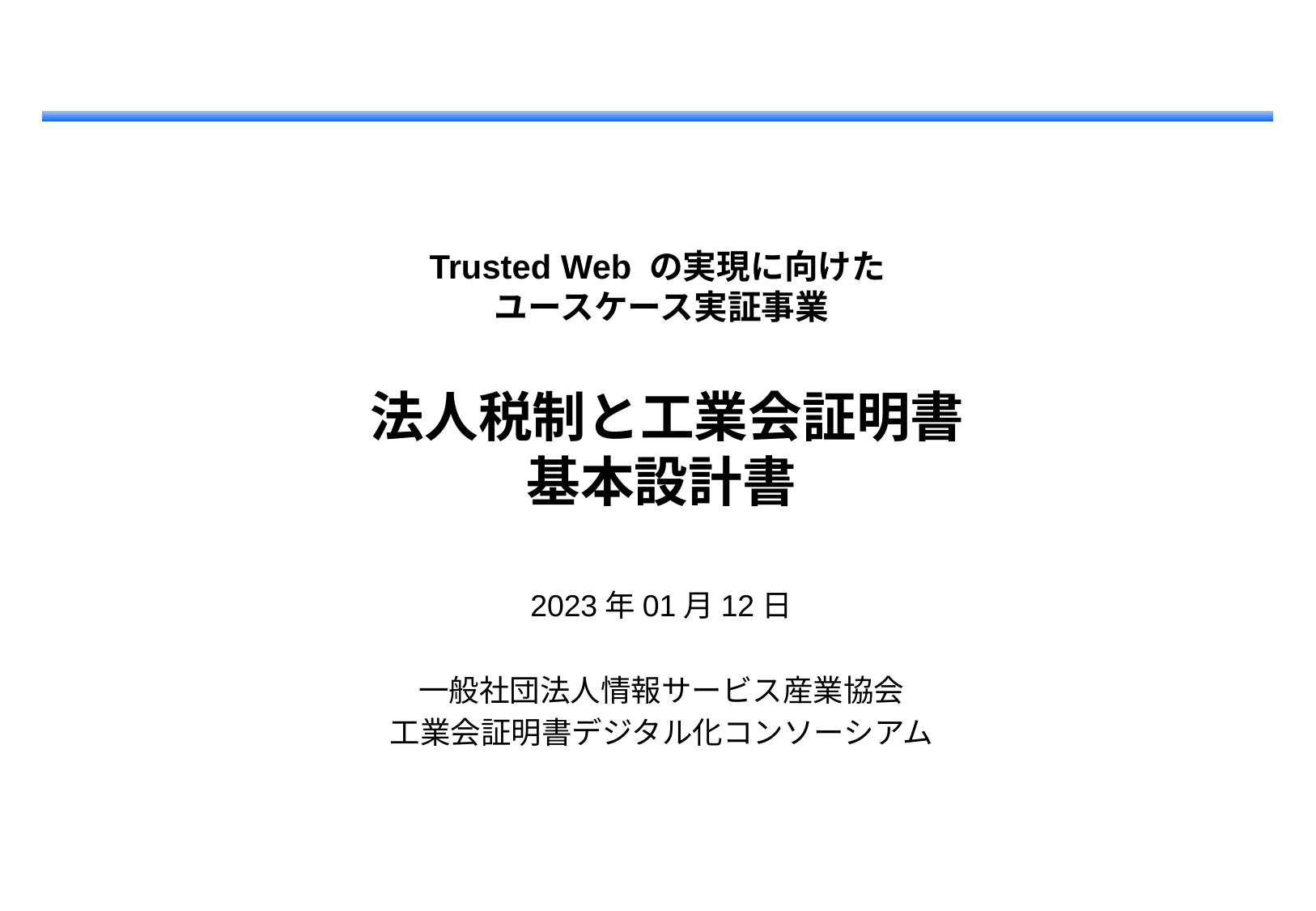

# Trusted Web の実現に向けた ユースケース実証事業 法人税制と工業会証明書 基本設計書
2023年01月12日

一般社団法人情報サービス産業協会
工業会証明書デジタル化コンソーシアム